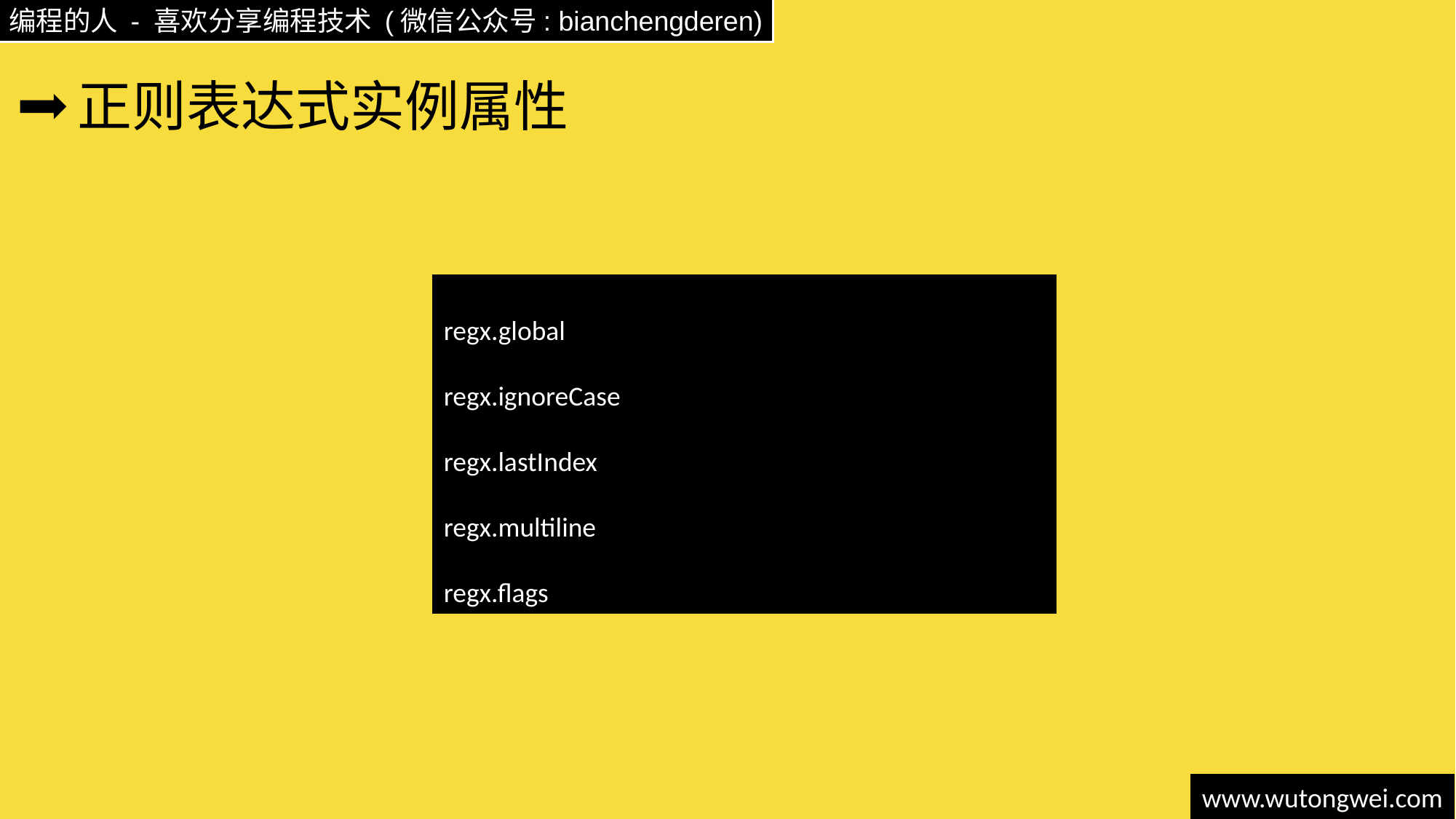

# 正则表达式实例属性
regx.global
regx.ignoreCase
regx.lastIndex
regx.multiline
regx.flags